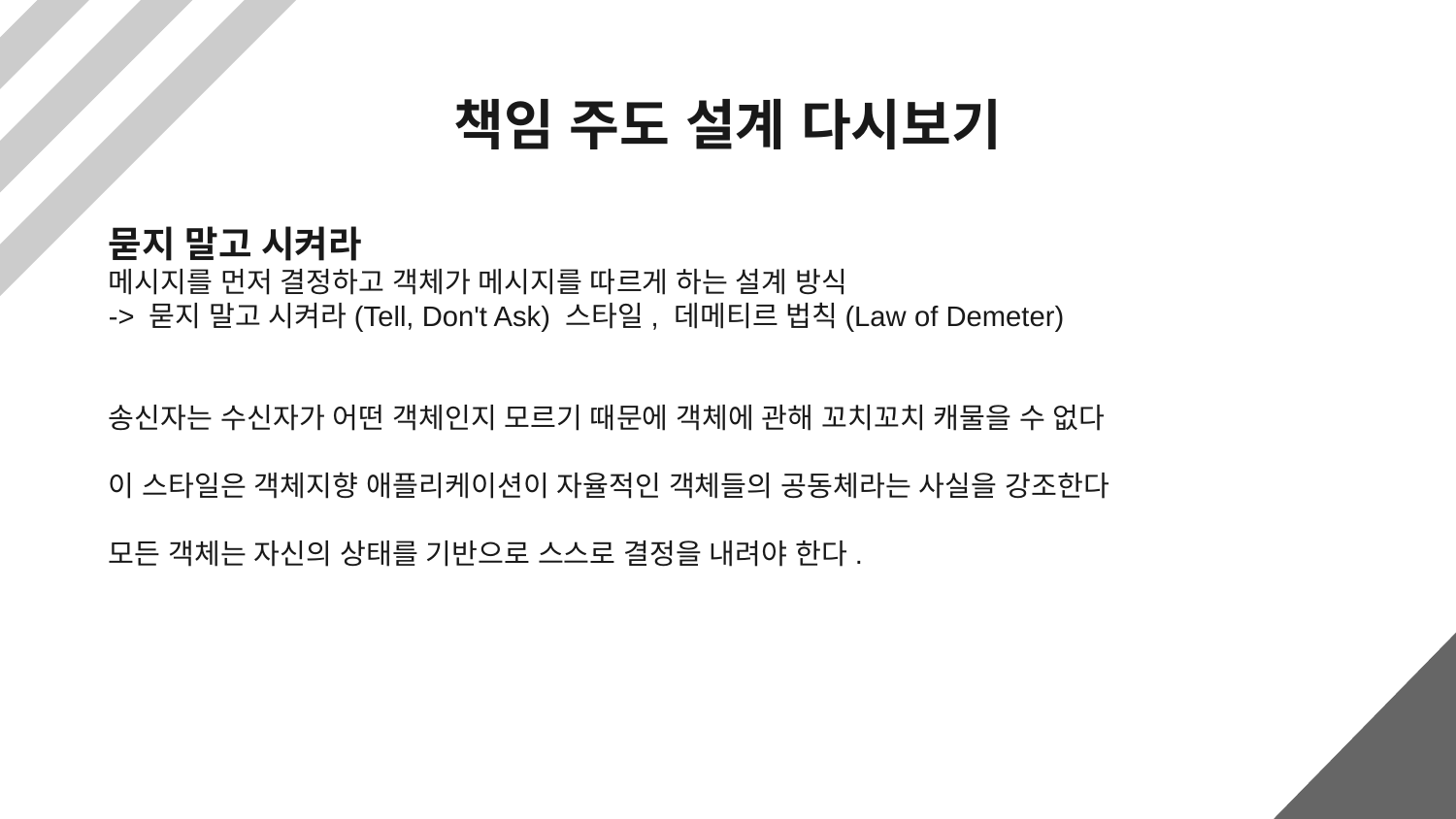

책임 주도 설계 다시보기
묻지 말고 시켜라
메시지를 먼저 결정하고 객체가 메시지를 따르게 하는 설계 방식
-> 묻지 말고 시켜라(Tell, Don't Ask) 스타일, 데메티르 법칙(Law of Demeter)

송신자는 수신자가 어떤 객체인지 모르기 때문에 객체에 관해 꼬치꼬치 캐물을 수 없다

이 스타일은 객체지향 애플리케이션이 자율적인 객체들의 공동체라는 사실을 강조한다

모든 객체는 자신의 상태를 기반으로 스스로 결정을 내려야 한다.